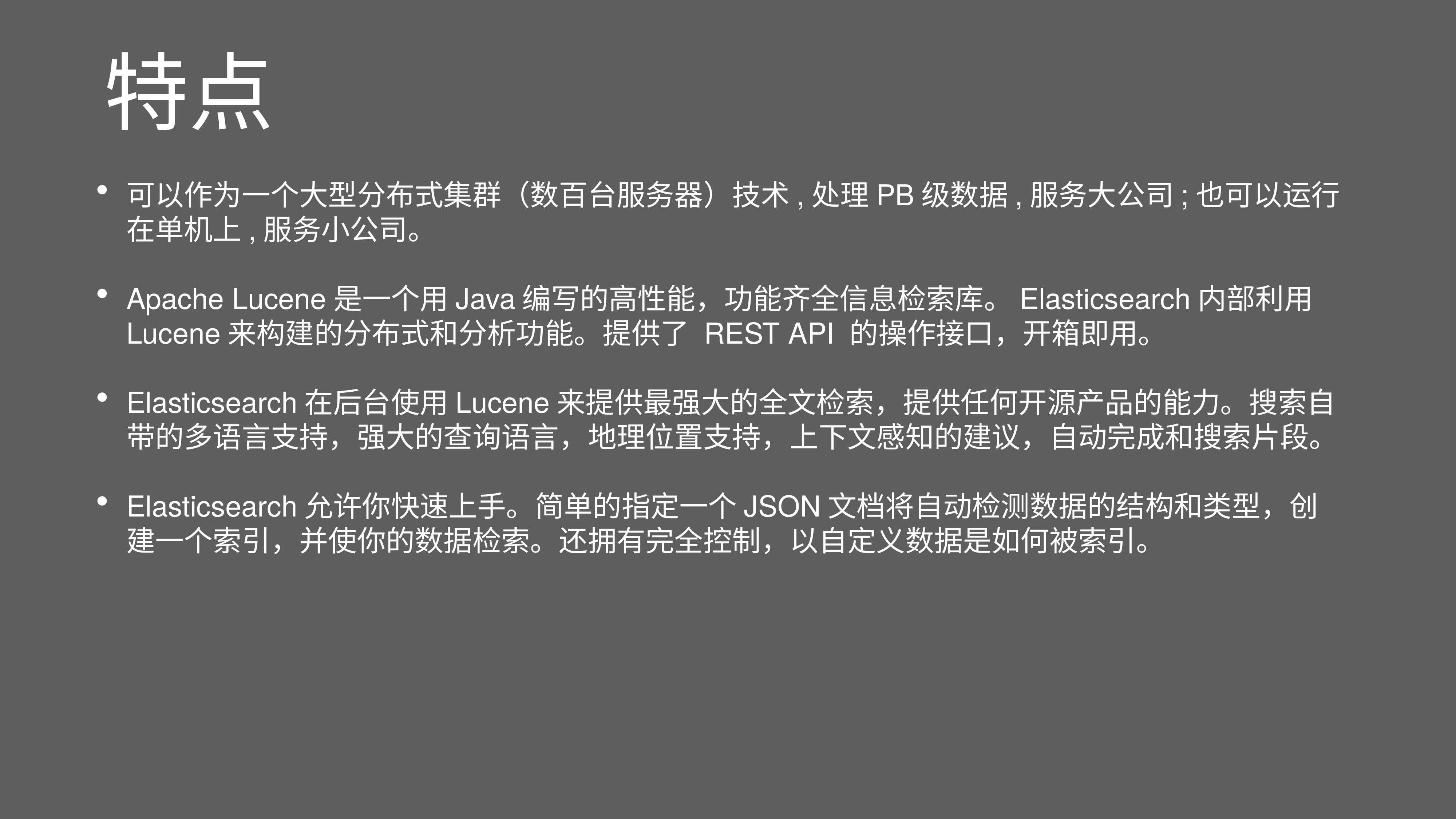

# 特点
可以作为一个大型分布式集群（数百台服务器）技术,处理PB级数据,服务大公司;也可以运行在单机上,服务小公司。

Apache Lucene是一个用Java编写的高性能，功能齐全信息检索库。Elasticsearch内部利用Lucene来构建的分布式和分析功能。提供了 REST API 的操作接口，开箱即用。

Elasticsearch在后台使用Lucene来提供最强大的全文检索，提供任何开源产品的能力。搜索自带的多语言支持，强大的查询语言，地理位置支持，上下文感知的建议，自动完成和搜索片段。

Elasticsearch允许你快速上手。简单的指定一个JSON文档将自动检测数据的结构和类型，创建一个索引，并使你的数据检索。还拥有完全控制，以自定义数据是如何被索引。